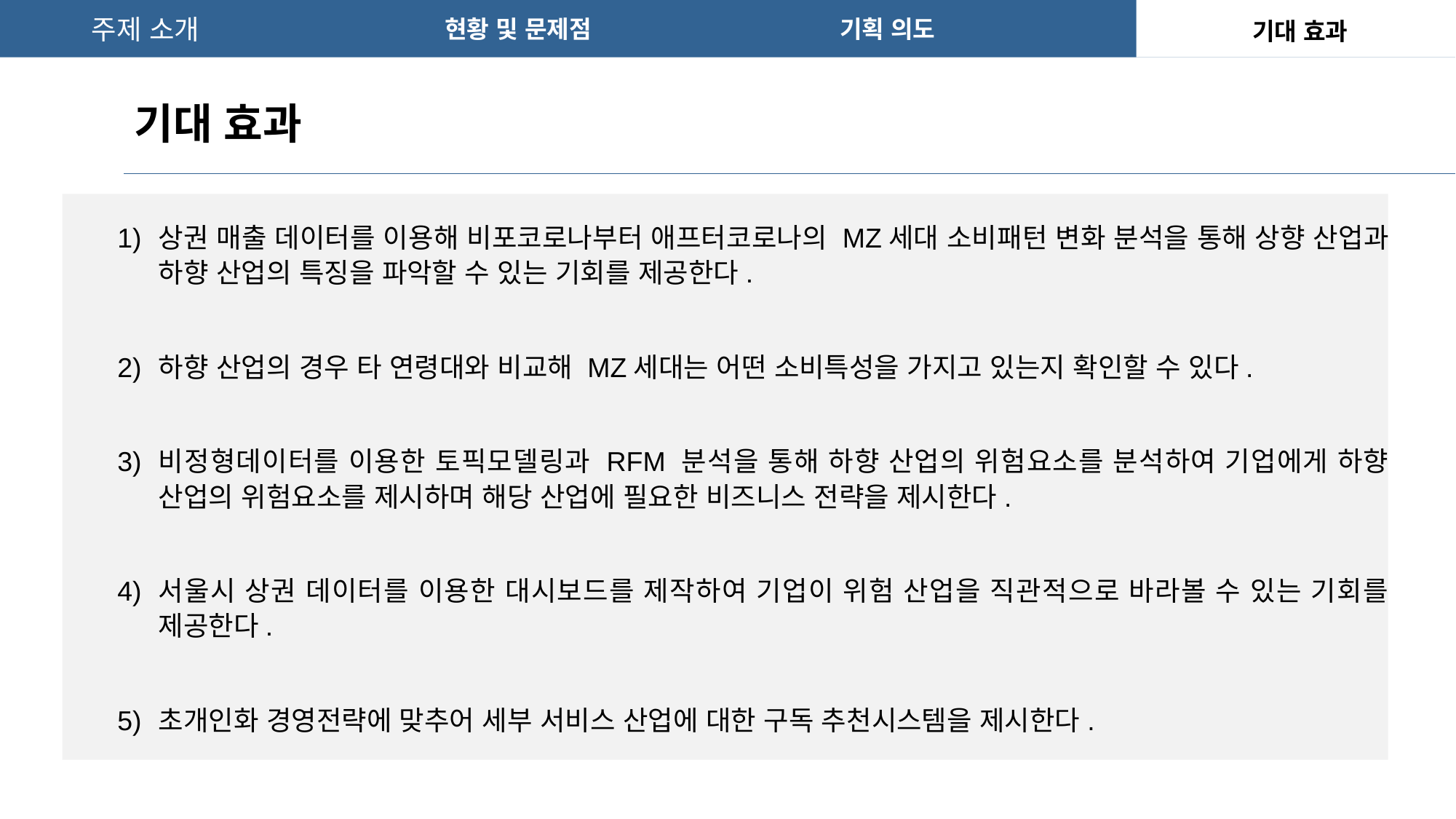

주제 소개
기획 의도
현황 및 문제점
기대 효과

기대 효과

상권 매출 데이터를 이용해 비포코로나부터 애프터코로나의 MZ세대 소비패턴 변화 분석을 통해 상향 산업과 하향 산업의 특징을 파악할 수 있는 기회를 제공한다.

하향 산업의 경우 타 연령대와 비교해 MZ세대는 어떤 소비특성을 가지고 있는지 확인할 수 있다.

비정형데이터를 이용한 토픽모델링과 RFM 분석을 통해 하향 산업의 위험요소를 분석하여 기업에게 하향 산업의 위험요소를 제시하며 해당 산업에 필요한 비즈니스 전략을 제시한다.

서울시 상권 데이터를 이용한 대시보드를 제작하여 기업이 위험 산업을 직관적으로 바라볼 수 있는 기회를 제공한다.

초개인화 경영전략에 맞추어 세부 서비스 산업에 대한 구독 추천시스템을 제시한다.